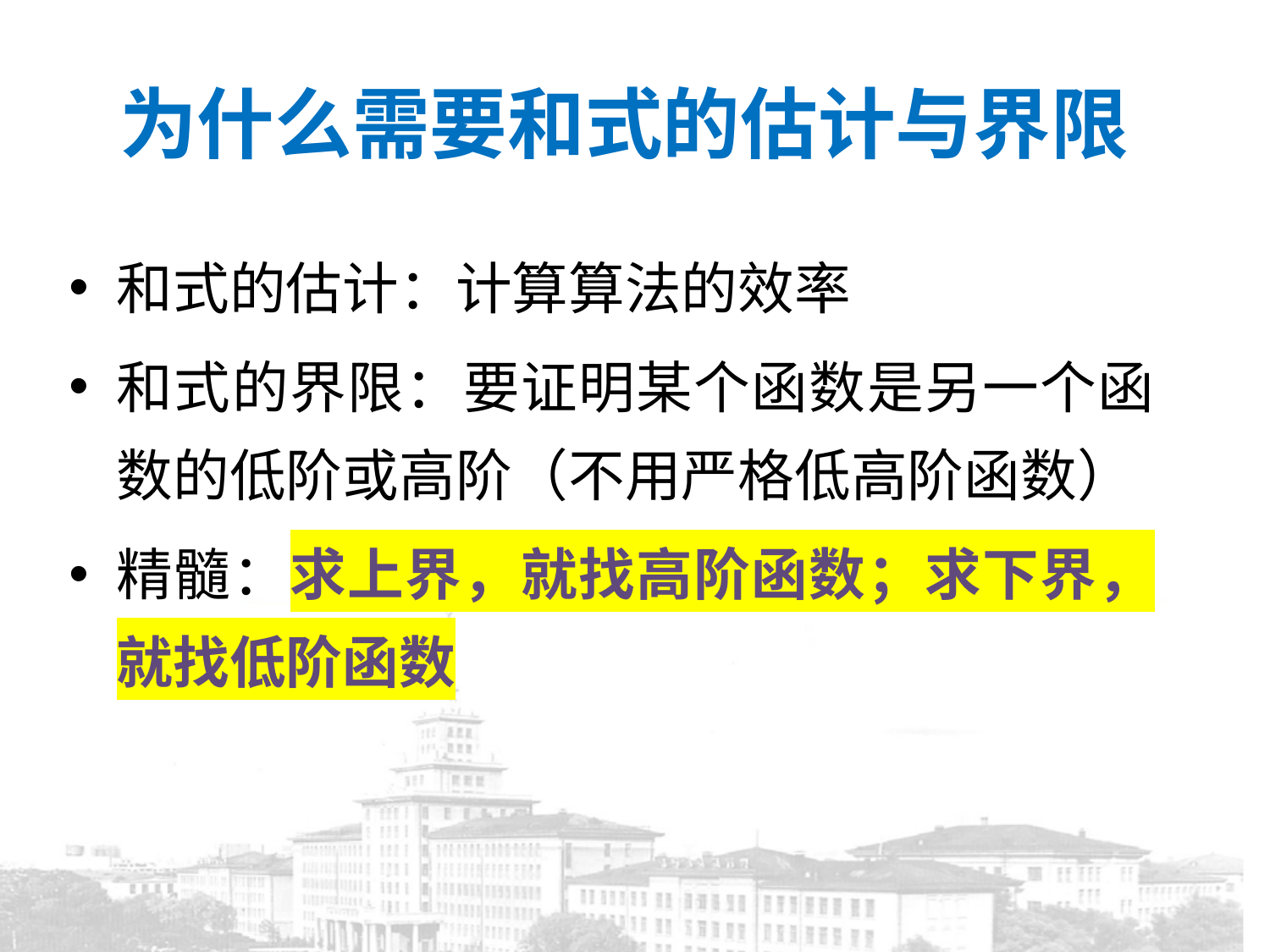

# 为什么需要和式的估计与界限
和式的估计：计算算法的效率
和式的界限：要证明某个函数是另一个函数的低阶或高阶（不用严格低高阶函数）
精髓：求上界，就找高阶函数；求下界，就找低阶函数